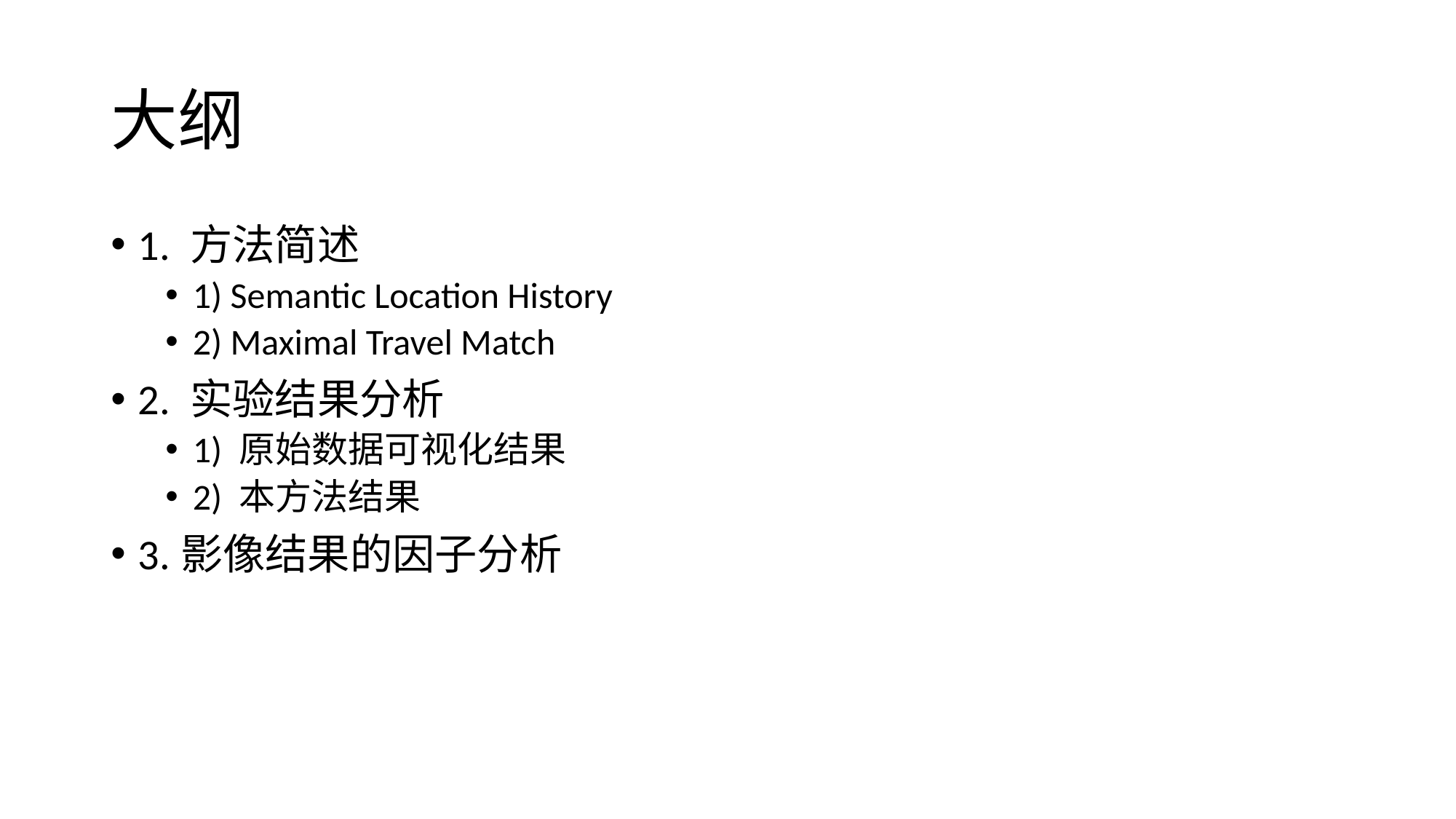

# 大纲
1. 方法简述
1) Semantic Location History
2) Maximal Travel Match
2. 实验结果分析
1) 原始数据可视化结果
2) 本方法结果
3.影像结果的因子分析